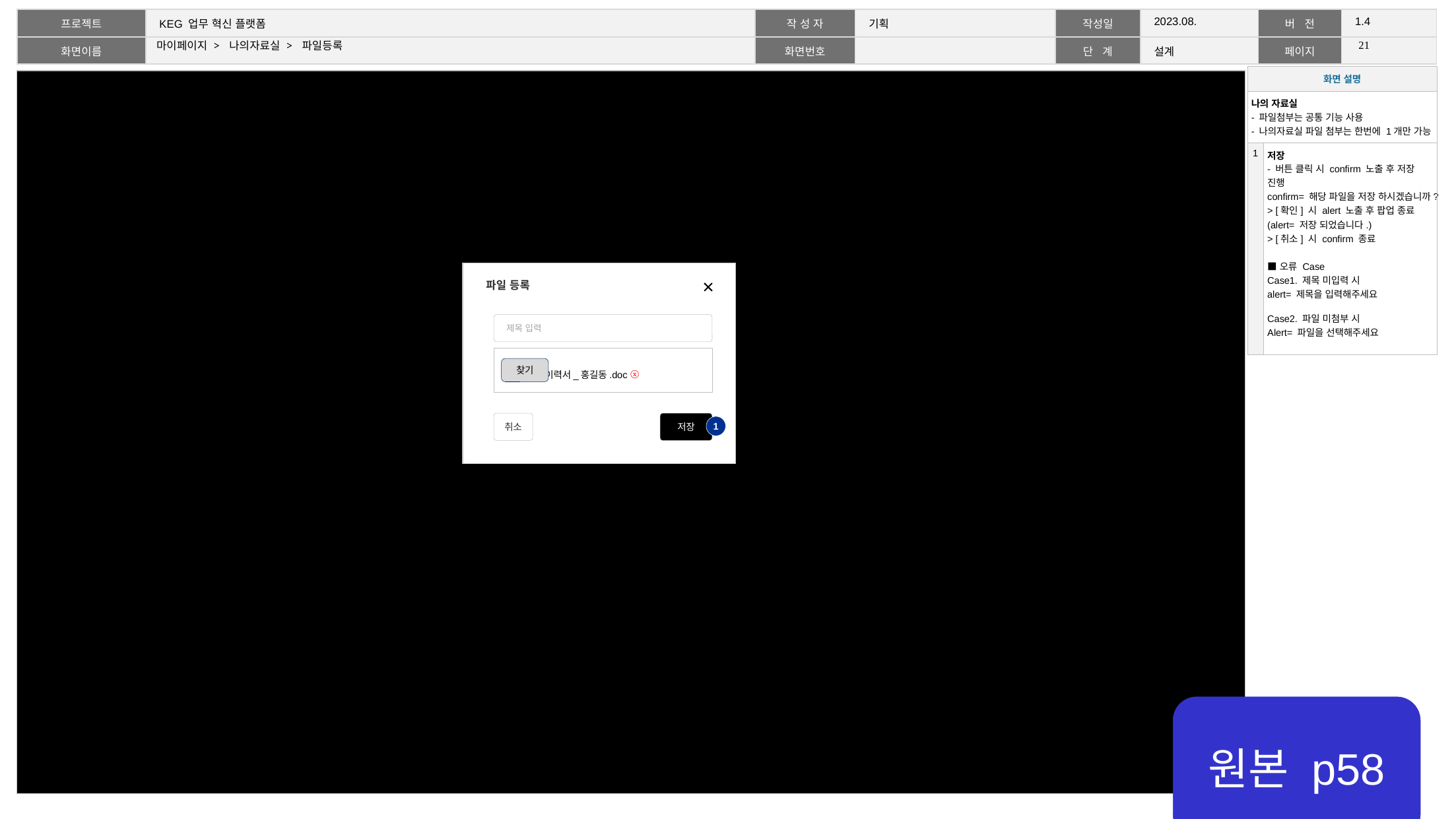

21

# 마이페이지 > 나의자료실 > 파일등록
| 화면 설명 |  |
| --- | --- |
| 나의 자료실 - 파일첨부는 공통 기능 사용 - 나의자료실 파일 첨부는 한번에 1개만 가능 |  |
| 1 | 저장 - 버튼 클릭 시 confirm 노출 후 저장 진행 confirm= 해당 파일을 저장 하시겠습니까? > [확인] 시 alert 노출 후 팝업 종료 (alert= 저장 되었습니다.) > [취소] 시 confirm 종료 ■ 오류 Case Case1. 제목 미입력 시 alert= 제목을 입력해주세요 Case2. 파일 미첨부 시 Alert= 파일을 선택해주세요 |
파일 등록
제목 입력
              이력서_홍길동.doc ⓧ
찾기
취소
저장
1
원본 p58